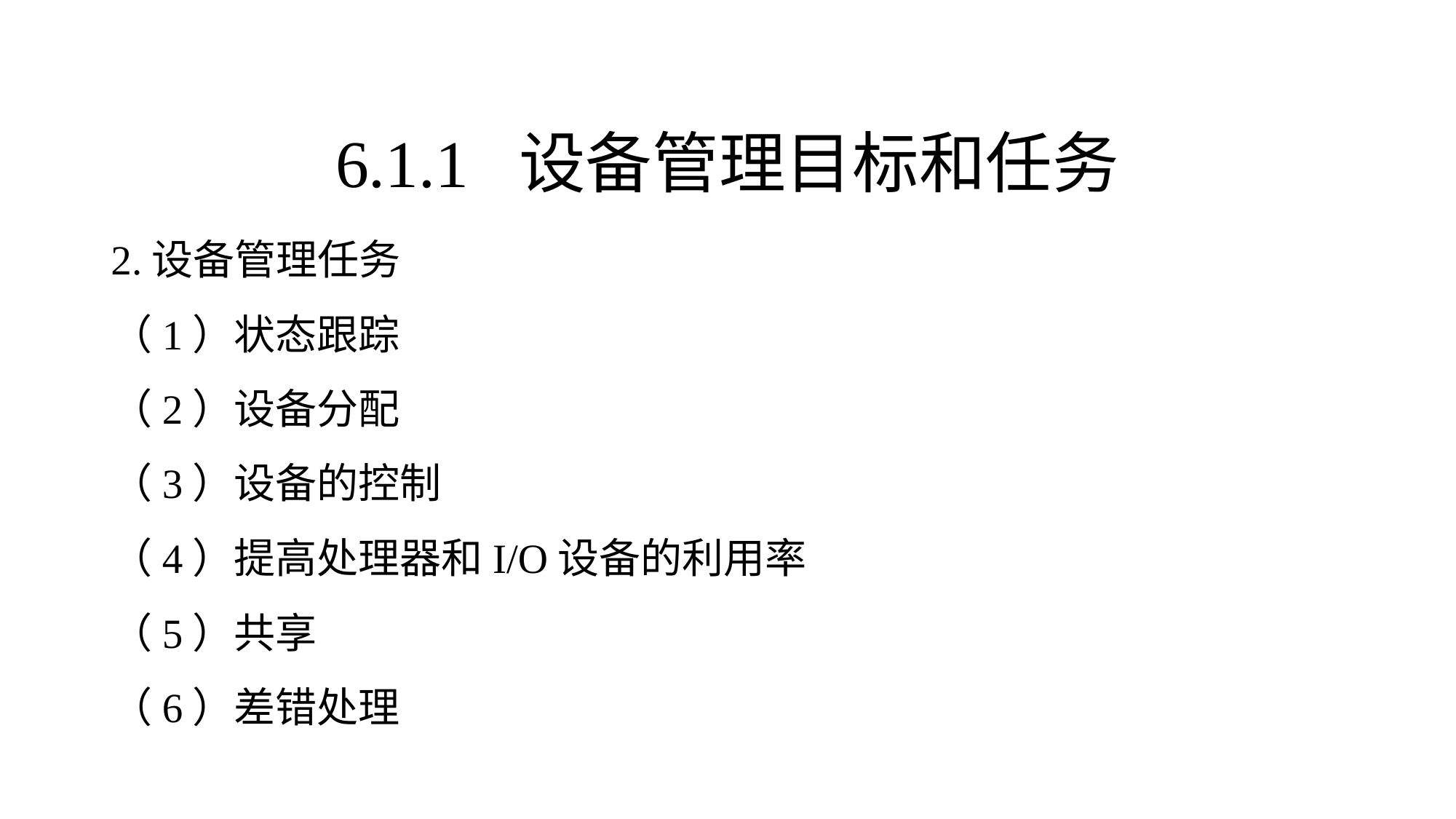

2.设备管理任务
（1）状态跟踪
（2）设备分配
（3）设备的控制
（4）提高处理器和I/O设备的利用率
（5）共享
（6）差错处理
6.1.1  设备管理目标和任务
3